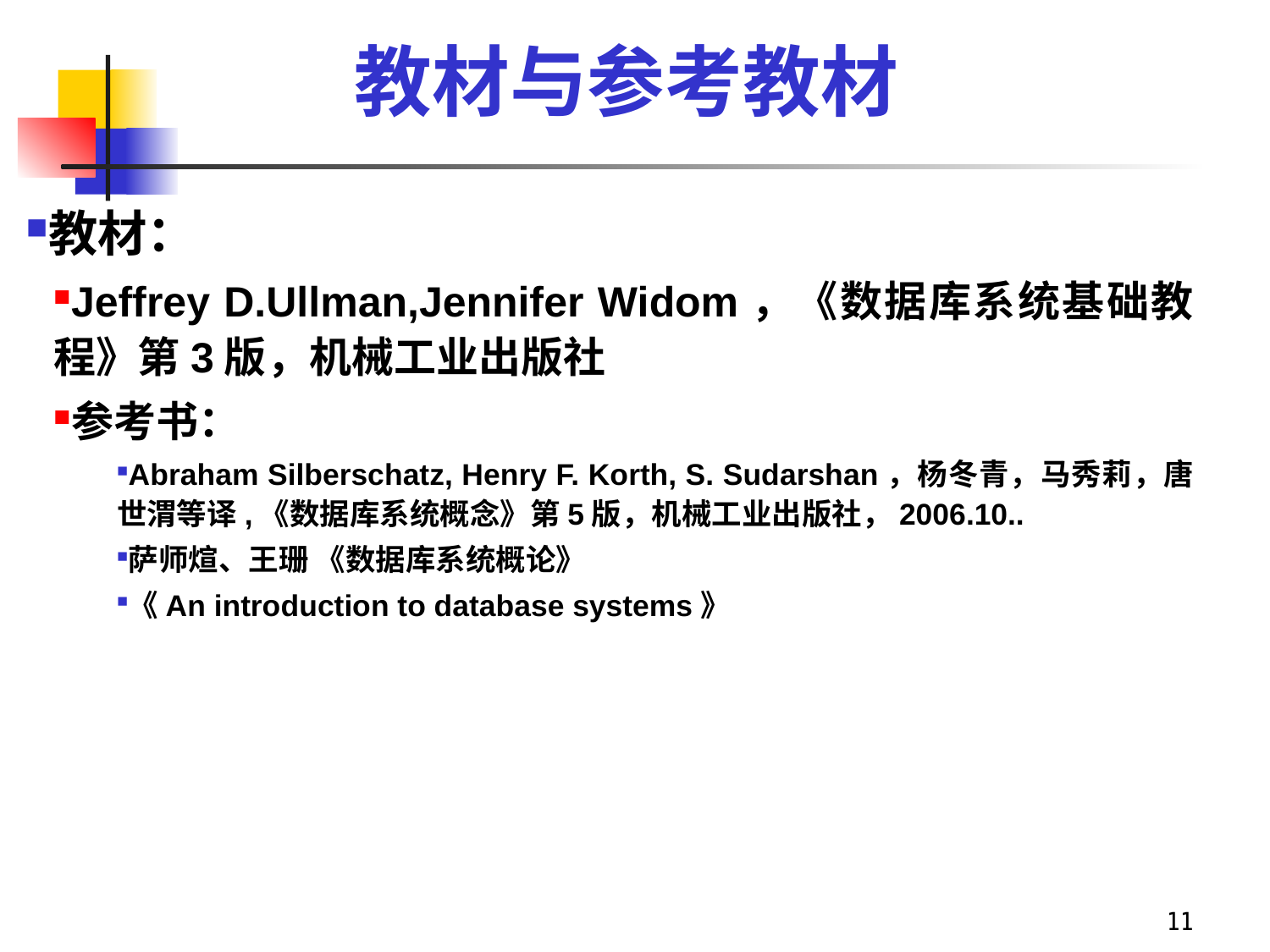

# 教材与参考教材
教材：
Jeffrey D.Ullman,Jennifer Widom，《数据库系统基础教程》第3版，机械工业出版社
参考书：
Abraham Silberschatz, Henry F. Korth, S. Sudarshan，杨冬青，马秀莉，唐世渭等译,《数据库系统概念》第5版，机械工业出版社，2006.10..
萨师煊、王珊 《数据库系统概论》
《An introduction to database systems》

11